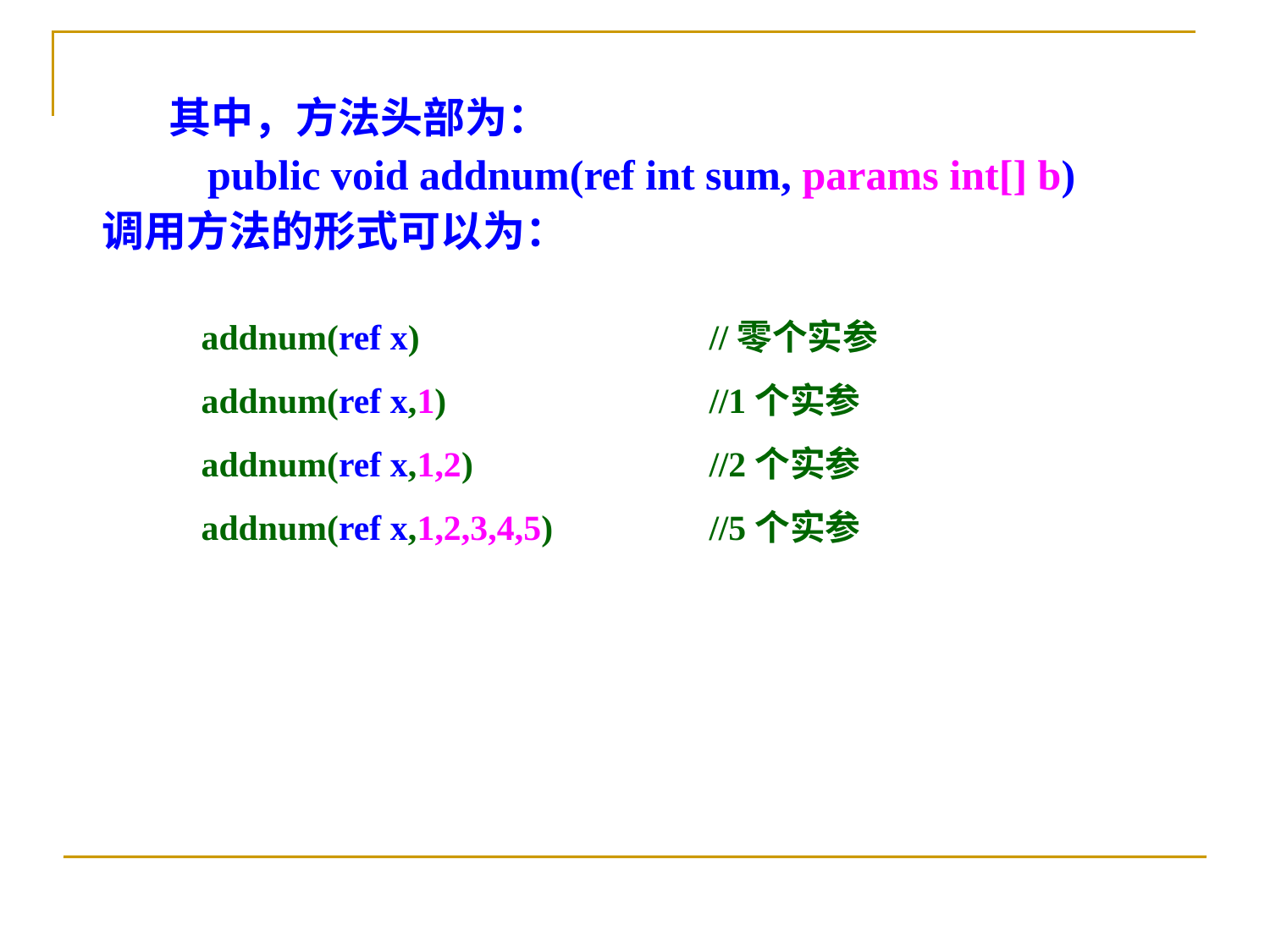

其中，方法头部为：
          public void addnum(ref int sum, params int[] b)
调用方法的形式可以为：
addnum(ref x)			//零个实参
addnum(ref x,1)			//1个实参
addnum(ref x,1,2)		//2个实参
addnum(ref x,1,2,3,4,5)		//5个实参